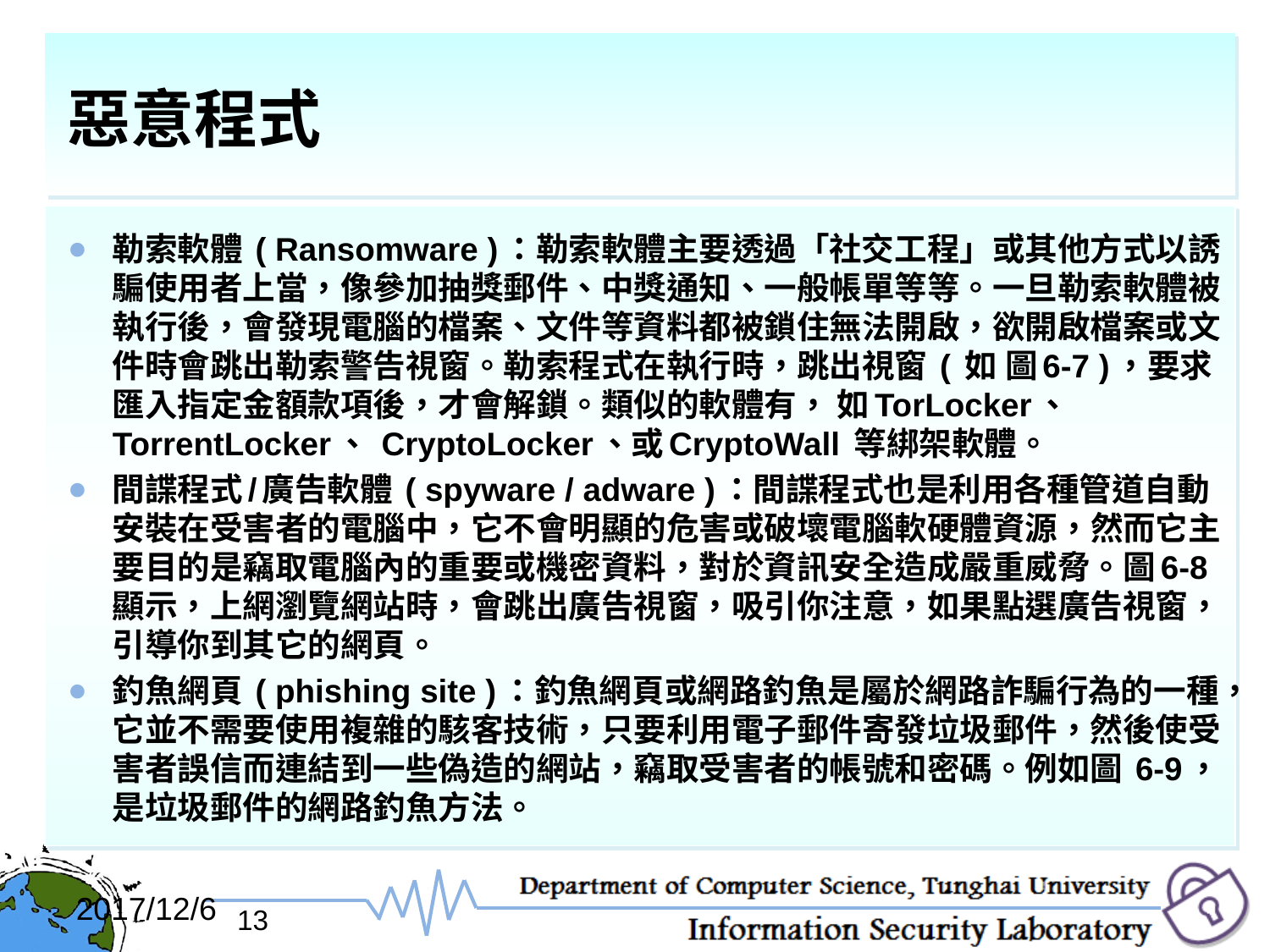

# 惡意程式
勒索軟體 ( Ransomware )：勒索軟體主要透過「社交工程」或其他方式以誘騙使用者上當，像參加抽獎郵件、中獎通知、一般帳單等等。一旦勒索軟體被執行後，會發現電腦的檔案、文件等資料都被鎖住無法開啟，欲開啟檔案或文件時會跳出勒索警告視窗。勒索程式在執行時，跳出視窗 ( 如 圖6-7 )，要求匯入指定金額款項後，才會解鎖。類似的軟體有， 如TorLocker、 TorrentLocker、 CryptoLocker、或CryptoWall 等綁架軟體。
間諜程式/廣告軟體 ( spyware / adware )：間諜程式也是利用各種管道自動安裝在受害者的電腦中，它不會明顯的危害或破壞電腦軟硬體資源，然而它主要目的是竊取電腦內的重要或機密資料，對於資訊安全造成嚴重威脅。圖6-8顯示，上網瀏覽網站時，會跳出廣告視窗，吸引你注意，如果點選廣告視窗，引導你到其它的網頁。
釣魚網頁 ( phishing site )：釣魚網頁或網路釣魚是屬於網路詐騙行為的一種，它並不需要使用複雜的駭客技術，只要利用電子郵件寄發垃圾郵件，然後使受害者誤信而連結到一些偽造的網站，竊取受害者的帳號和密碼。例如圖 6-9，是垃圾郵件的網路釣魚方法。
2017/12/6
13